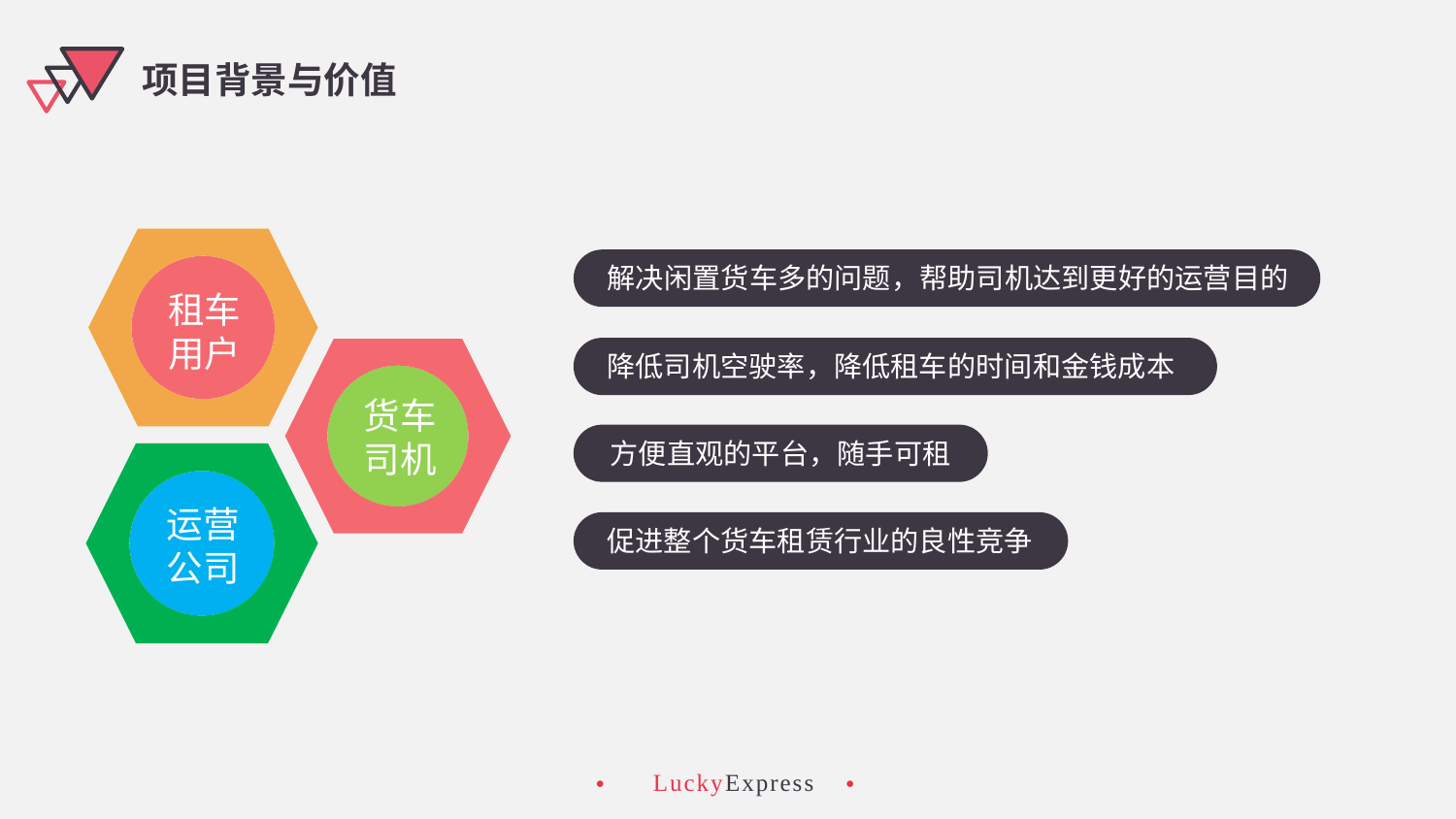

项目背景与价值

解决闲置货车多的问题，帮助司机达到更好的运营目的
租车
用户

降低司机空驶率，降低租车的时间和金钱成本
货车
司机

方便直观的平台，随手可租

运营
公司

促进整个货车租赁行业的良性竞争